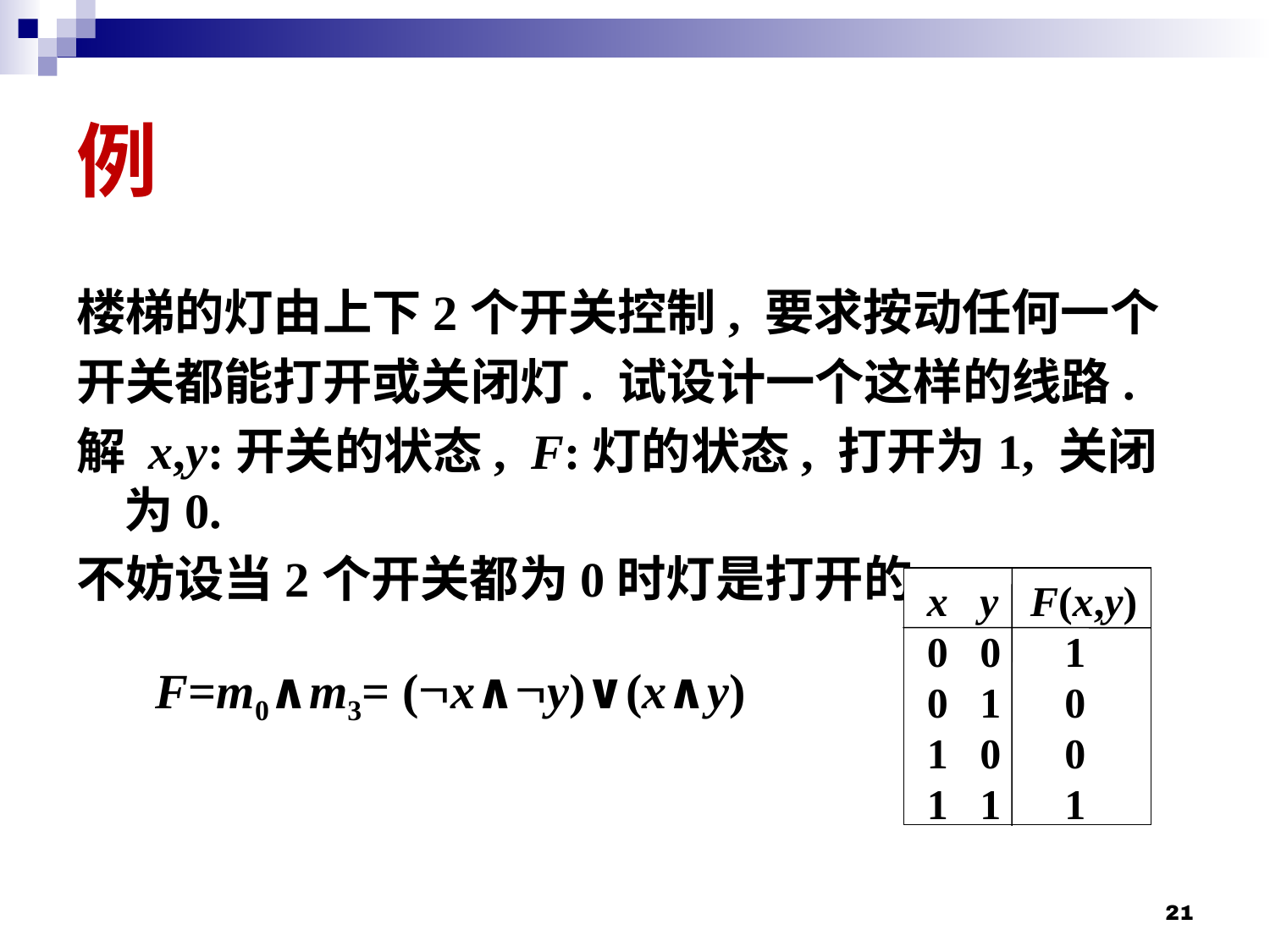

# 例
楼梯的灯由上下2个开关控制, 要求按动任何一个
开关都能打开或关闭灯. 试设计一个这样的线路.
解 x,y:开关的状态,  F:灯的状态, 打开为1, 关闭为0.
不妨设当2个开关都为0时灯是打开的.
 x   y   F(x,y)
 0   0      1
 0   1      0
 1   0      0
 1   1      1
F=m0∧m3= (¬x∧¬y)∨(x∧y)
21